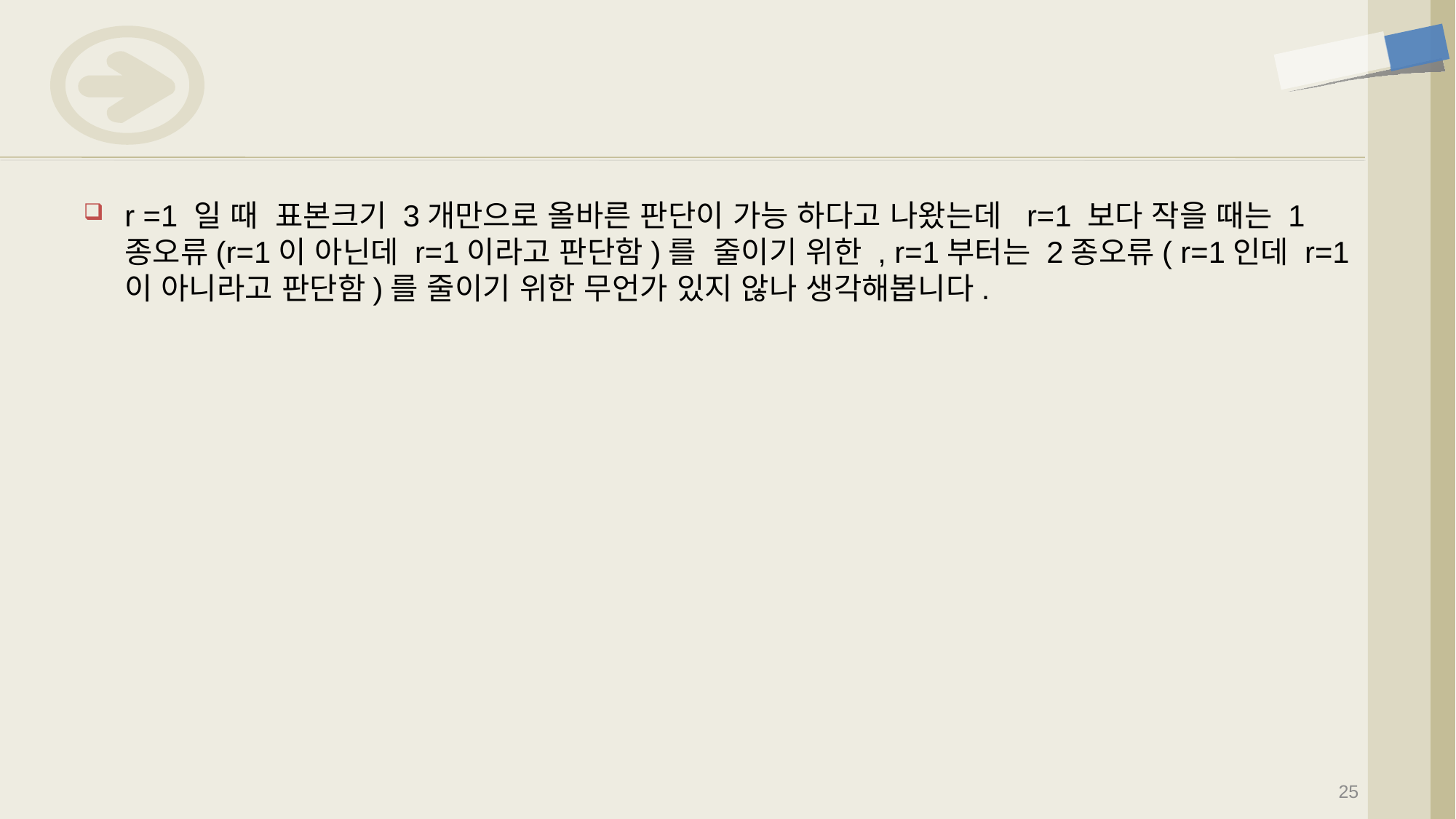

#
r =1 일 때  표본크기 3개만으로 올바른 판단이 가능 하다고 나왔는데  r=1 보다 작을 때는 1종오류(r=1이 아닌데 r=1이라고 판단함)를  줄이기 위한 , r=1부터는 2종오류( r=1인데 r=1이 아니라고 판단함)를 줄이기 위한 무언가 있지 않나 생각해봅니다.
25